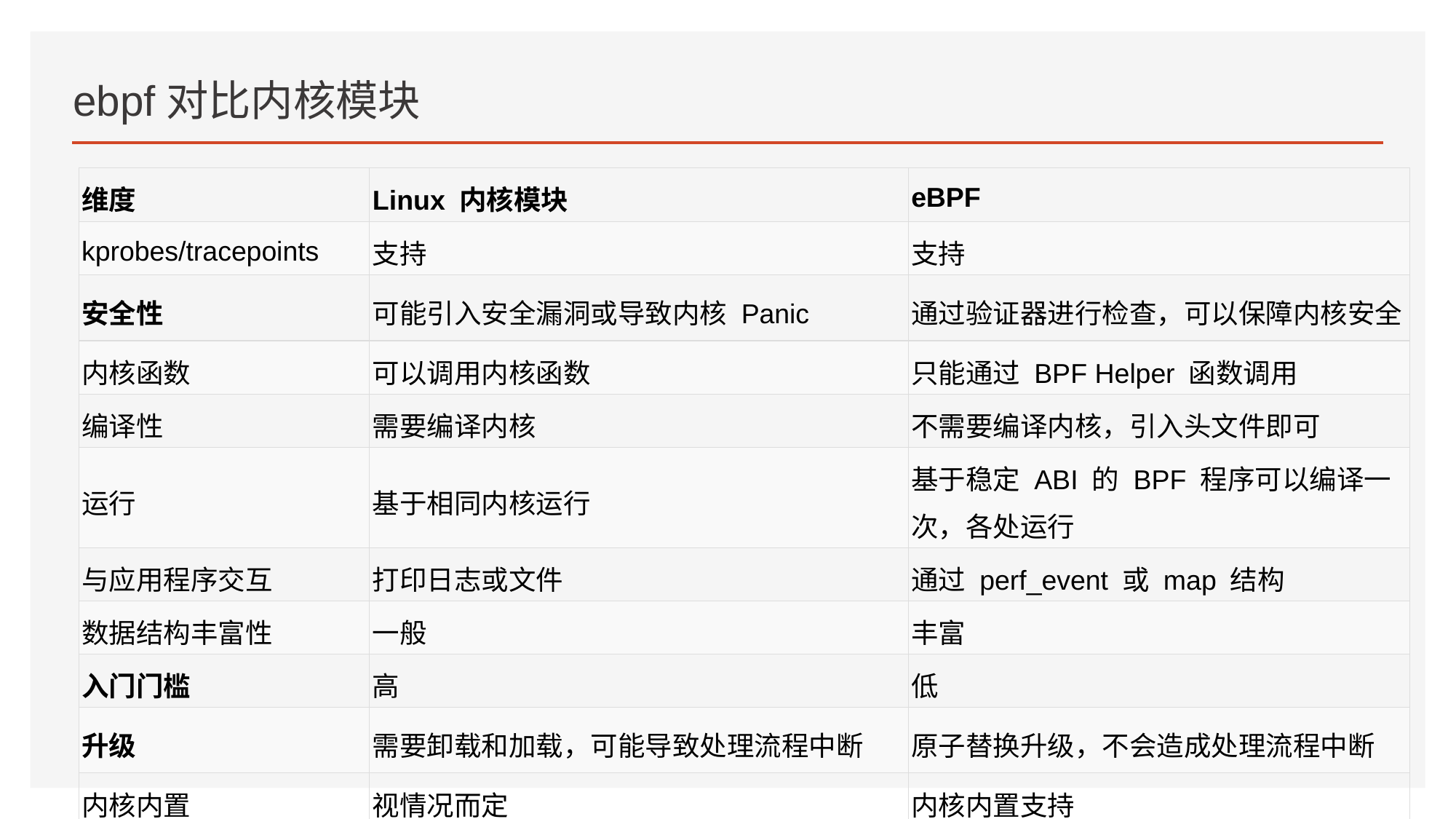

# ebpf对比内核模块
| 维度 | Linux 内核模块 | eBPF |
| --- | --- | --- |
| kprobes/tracepoints | 支持 | 支持 |
| 安全性 | 可能引入安全漏洞或导致内核 Panic | 通过验证器进行检查，可以保障内核安全 |
| 内核函数 | 可以调用内核函数 | 只能通过 BPF Helper 函数调用 |
| 编译性 | 需要编译内核 | 不需要编译内核，引入头文件即可 |
| 运行 | 基于相同内核运行 | 基于稳定 ABI 的 BPF 程序可以编译一次，各处运行 |
| 与应用程序交互 | 打印日志或文件 | 通过 perf\_event 或 map 结构 |
| 数据结构丰富性 | 一般 | 丰富 |
| 入门门槛 | 高 | 低 |
| 升级 | 需要卸载和加载，可能导致处理流程中断 | 原子替换升级，不会造成处理流程中断 |
| 内核内置 | 视情况而定 | 内核内置支持 |